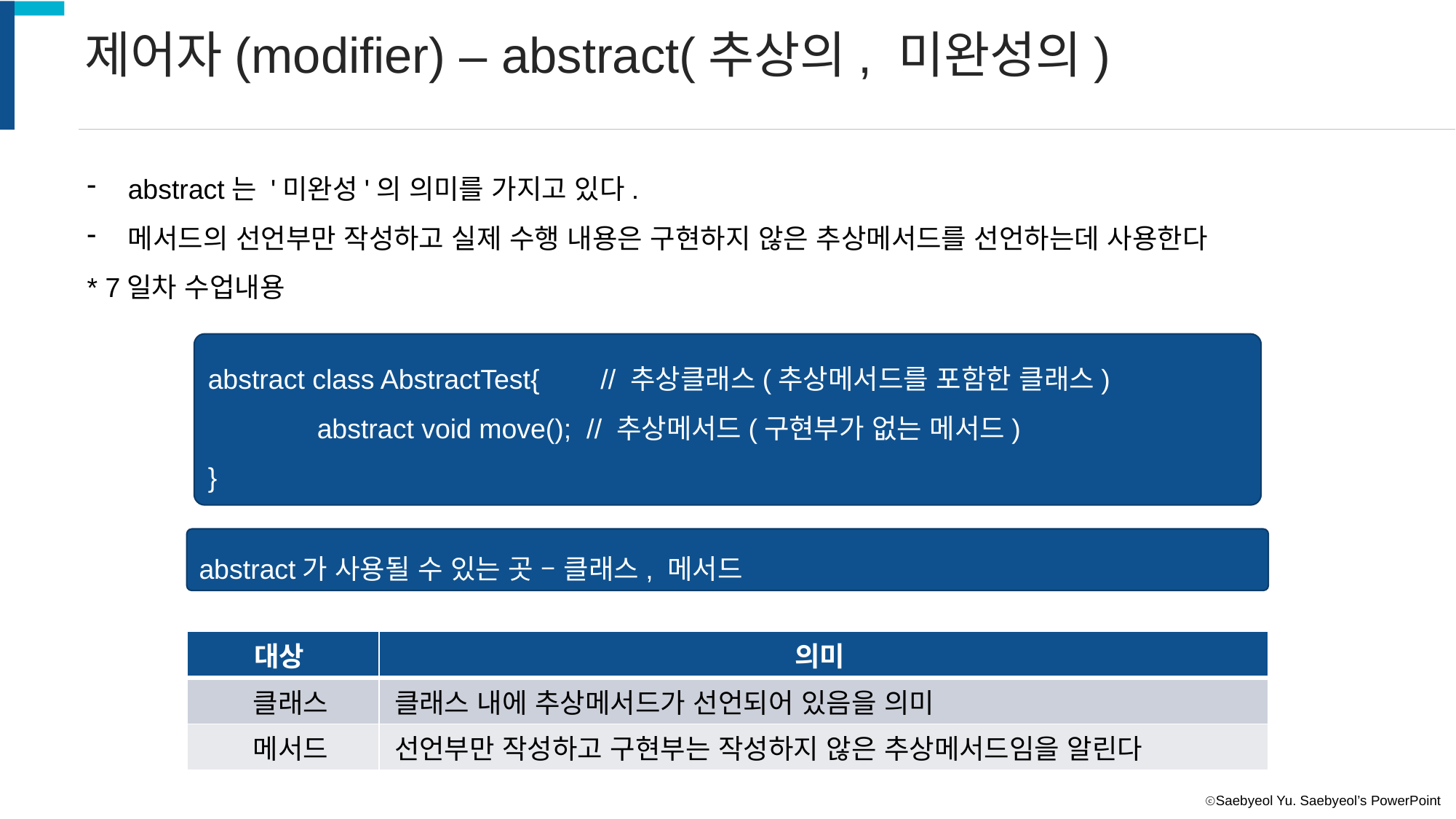

제어자(modifier) – abstract(추상의, 미완성의)
abstract는 '미완성'의 의미를 가지고 있다.
메서드의 선언부만 작성하고 실제 수행 내용은 구현하지 않은 추상메서드를 선언하는데 사용한다
* 7일차 수업내용
abstract class AbstractTest{        // 추상클래스(추상메서드를 포함한 클래스)
	abstract void move();  // 추상메서드(구현부가 없는 메서드)
}
abstract가 사용될 수 있는 곳 – 클래스, 메서드
| 대상 | 의미 |
| --- | --- |
| 클래스 | 클래스 내에 추상메서드가 선언되어 있음을 의미 |
| 메서드 | 선언부만 작성하고 구현부는 작성하지 않은 추상메서드임을 알린다 |